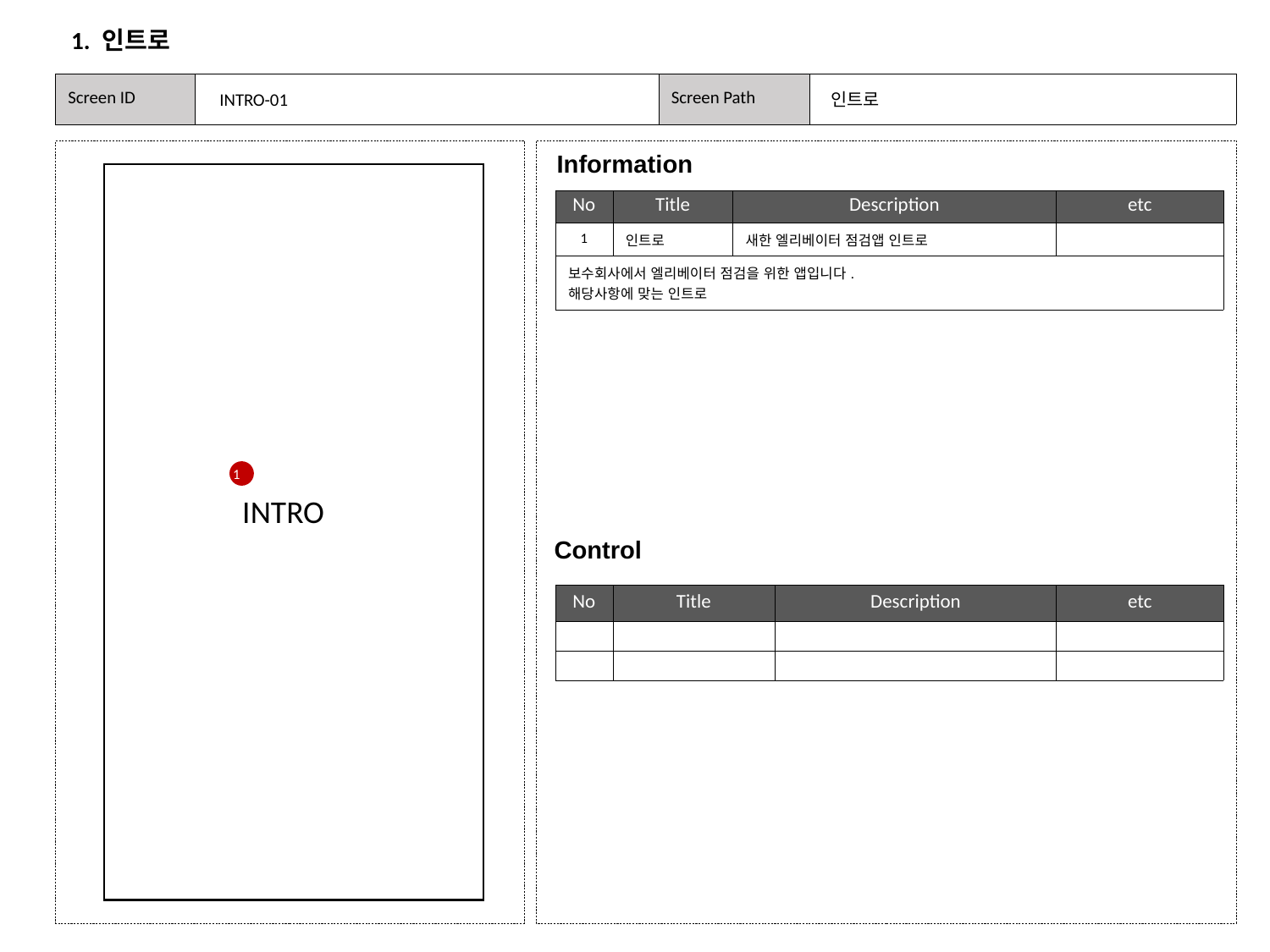

1. 인트로
INTRO-01
인트로
 Information
| No | Title | Description | etc |
| --- | --- | --- | --- |
| 1 | 인트로 | 새한 엘리베이터 점검앱 인트로 |  |
| 보수회사에서 엘리베이터 점검을 위한 앱입니다. 해당사항에 맞는 인트로 |  |  |  |
1
INTRO
 Control
| No | Title | Description | etc |
| --- | --- | --- | --- |
|  |  |  |  |
|  |  |  |  |